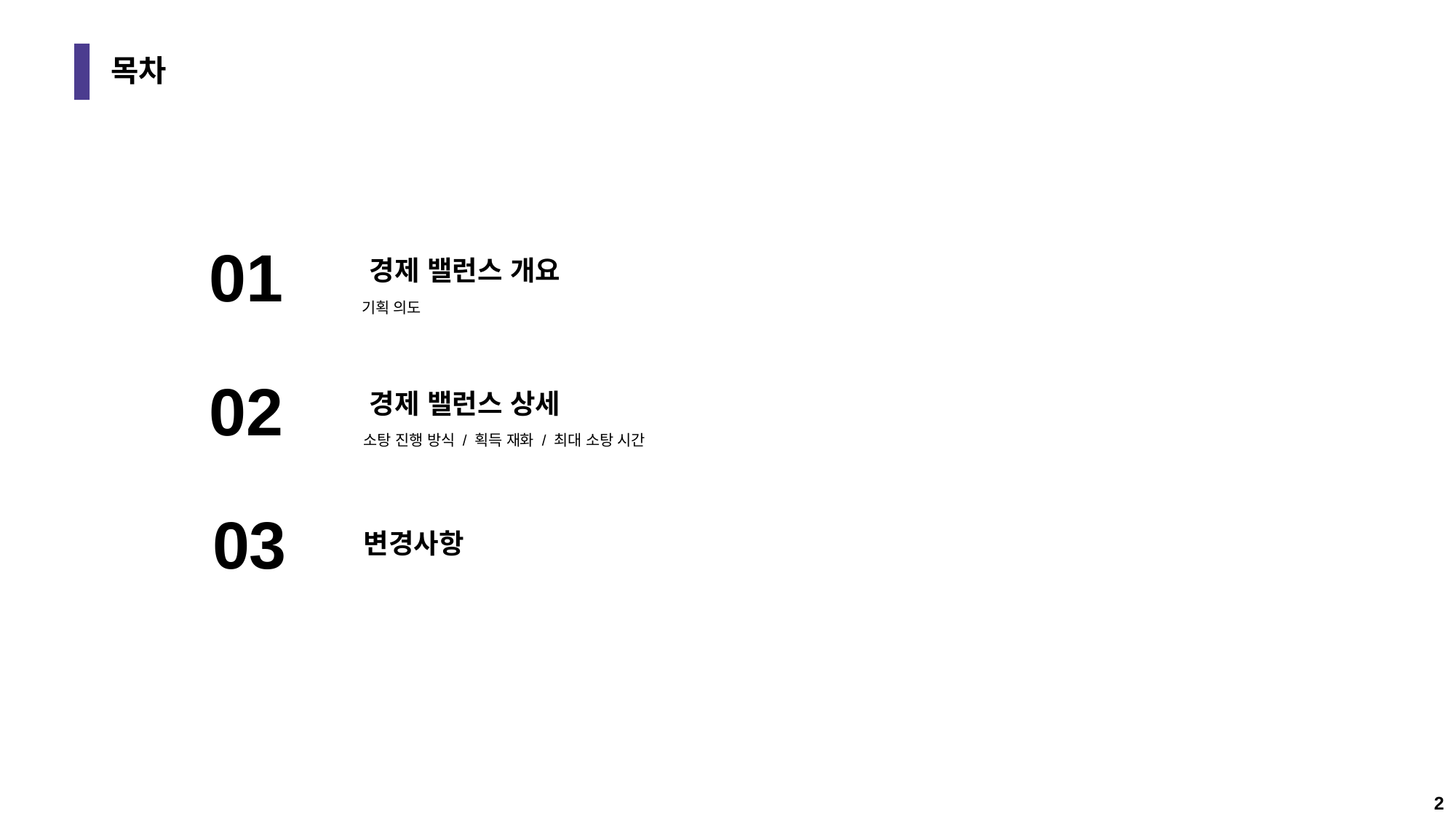

# 목차
01
경제 밸런스 개요
기획 의도
02
경제 밸런스 상세
소탕 진행 방식 / 획득 재화 / 최대 소탕 시간
03
변경사항